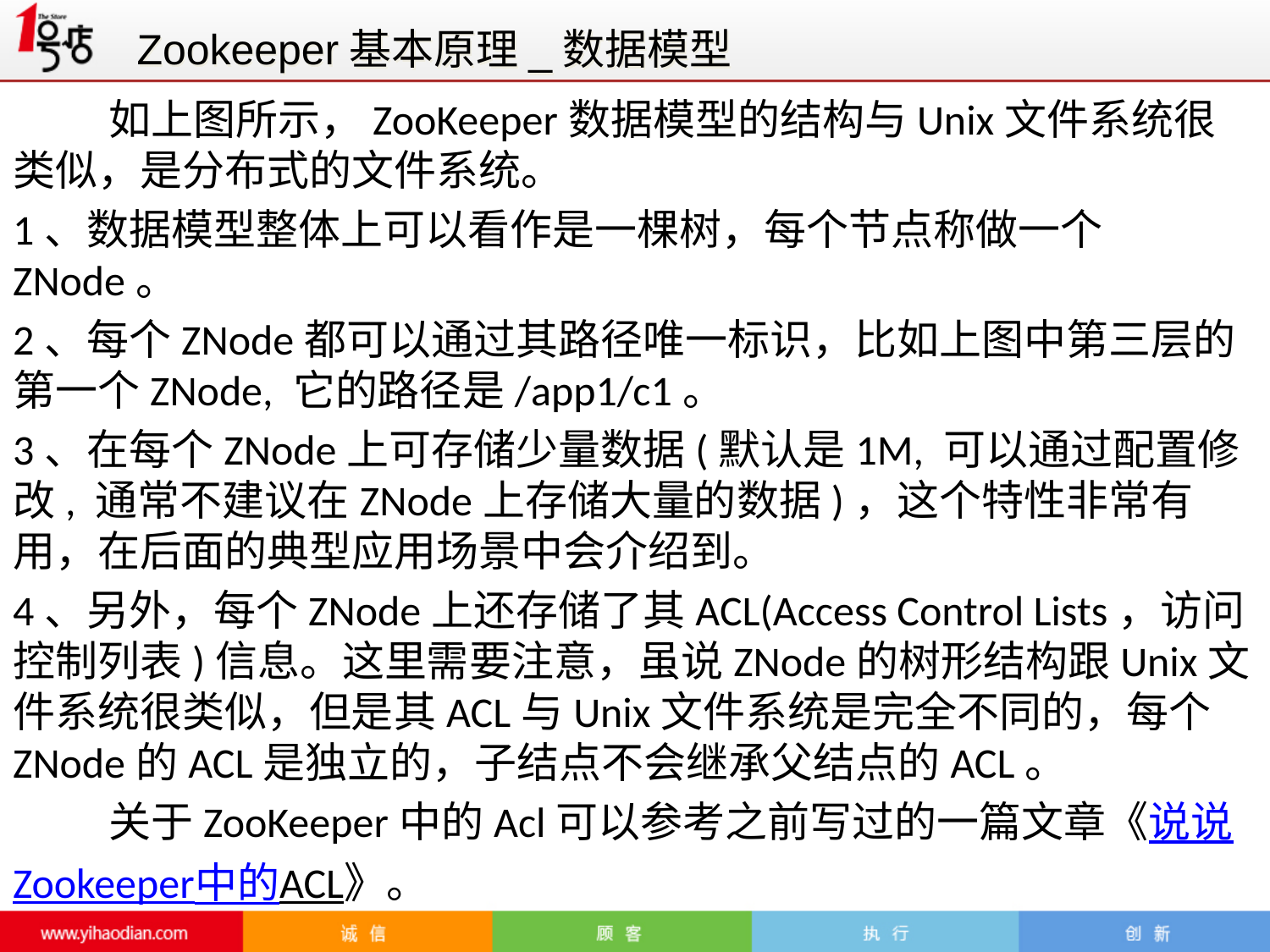

Zookeeper基本原理_数据模型
         如上图所示，ZooKeeper数据模型的结构与Unix文件系统很类似，是分布式的文件系统。
1、数据模型整体上可以看作是一棵树，每个节点称做一个ZNode。
2、每个ZNode都可以通过其路径唯一标识，比如上图中第三层的第一个ZNode, 它的路径是/app1/c1。
3、在每个ZNode上可存储少量数据(默认是1M, 可以通过配置修改, 通常不建议在ZNode上存储大量的数据)，这个特性非常有用，在后面的典型应用场景中会介绍到。
4、另外，每个ZNode上还存储了其ACL(Access Control Lists，访问控制列表)信息。这里需要注意，虽说ZNode的树形结构跟Unix文件系统很类似，但是其ACL与Unix文件系统是完全不同的，每个ZNode的ACL是独立的，子结点不会继承父结点的ACL。
         关于ZooKeeper中的Acl可以参考之前写过的一篇文章《说说Zookeeper中的ACL》。